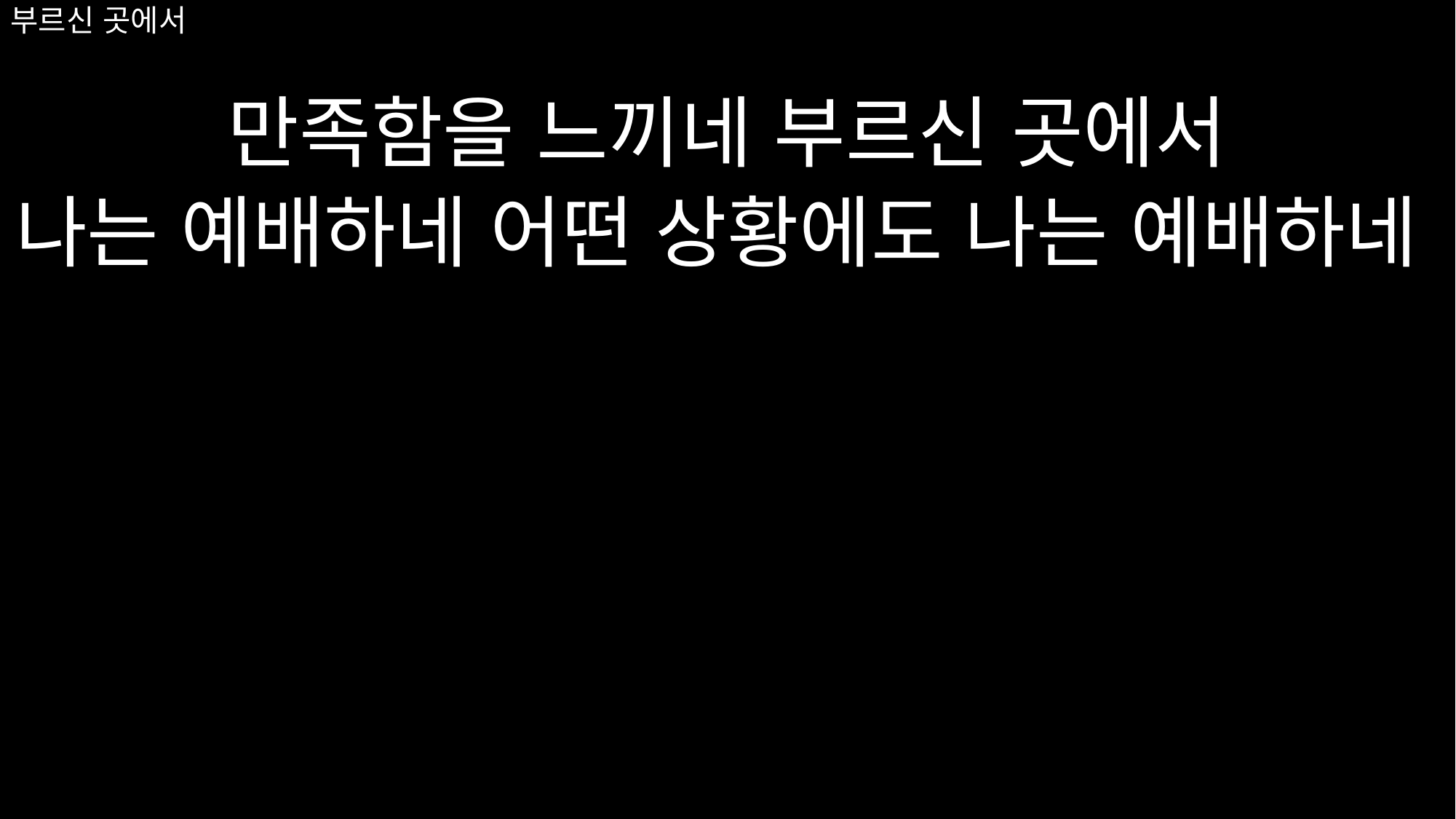

# 부르신 곳에서
만족함을 느끼네 부르신 곳에서
나는 예배하네 어떤 상황에도 나는 예배하네